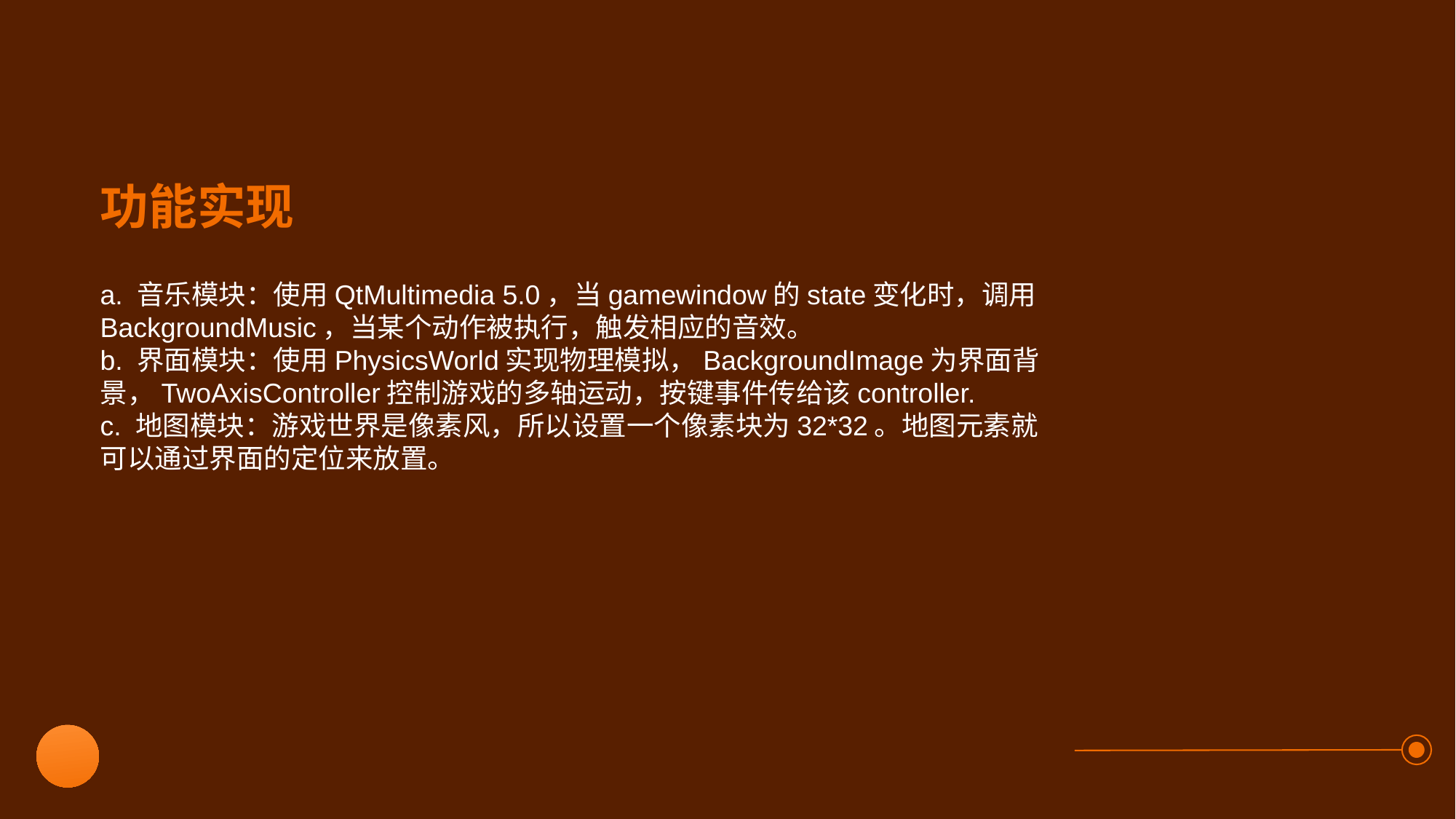

结果展示
功能实现
a. 音乐模块：使用QtMultimedia 5.0，当gamewindow的state变化时，调用BackgroundMusic，当某个动作被执行，触发相应的音效。
b. 界面模块：使用PhysicsWorld实现物理模拟，BackgroundImage为界面背景，TwoAxisController控制游戏的多轴运动，按键事件传给该controller.
c. 地图模块：游戏世界是像素风，所以设置一个像素块为32*32。地图元素就可以通过界面的定位来放置。